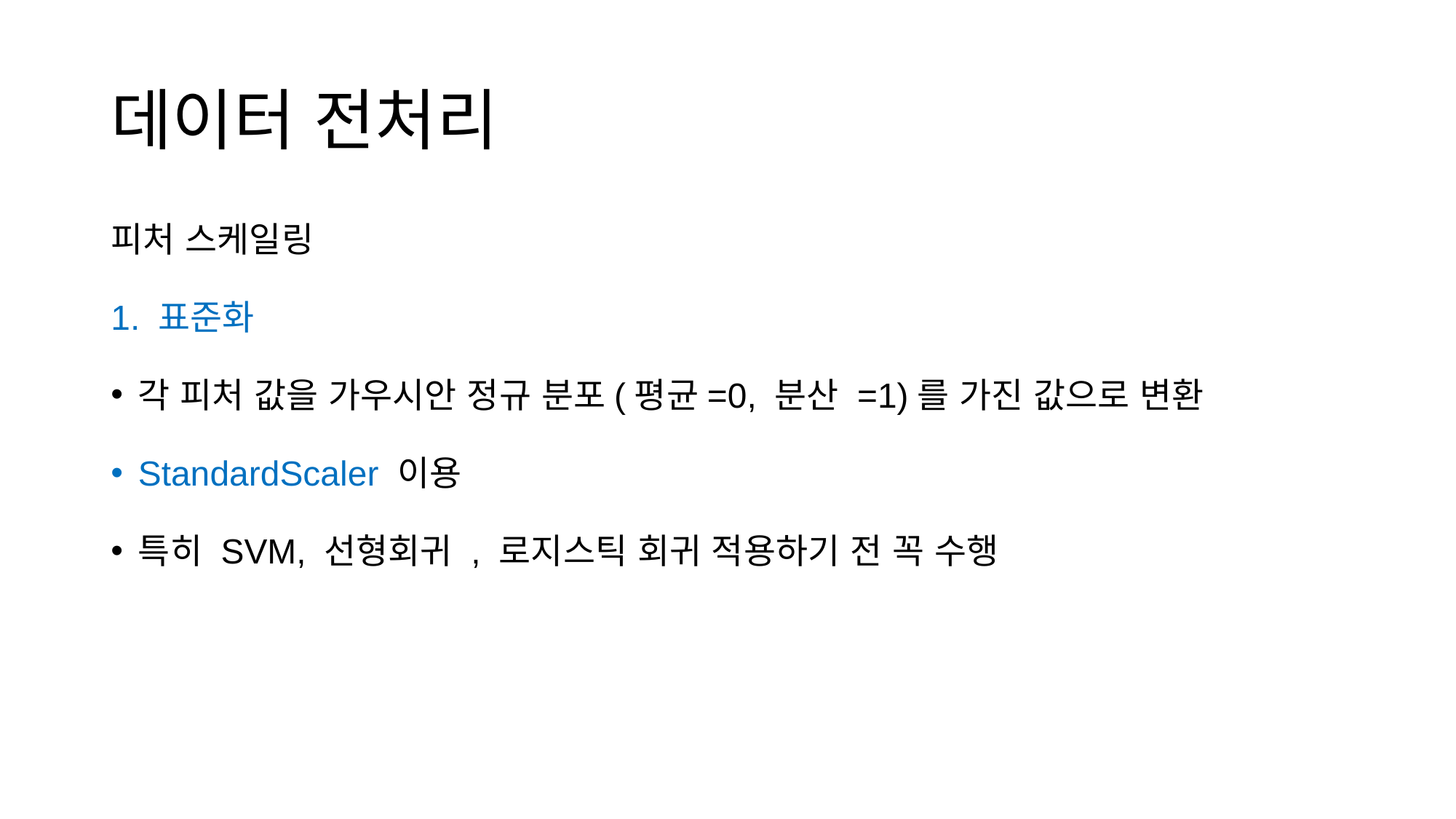

# 데이터 전처리
피처 스케일링
1. 표준화
각 피처 값을 가우시안 정규 분포(평균=0, 분산 =1)를 가진 값으로 변환
StandardScaler 이용
특히 SVM, 선형회귀 , 로지스틱 회귀 적용하기 전 꼭 수행